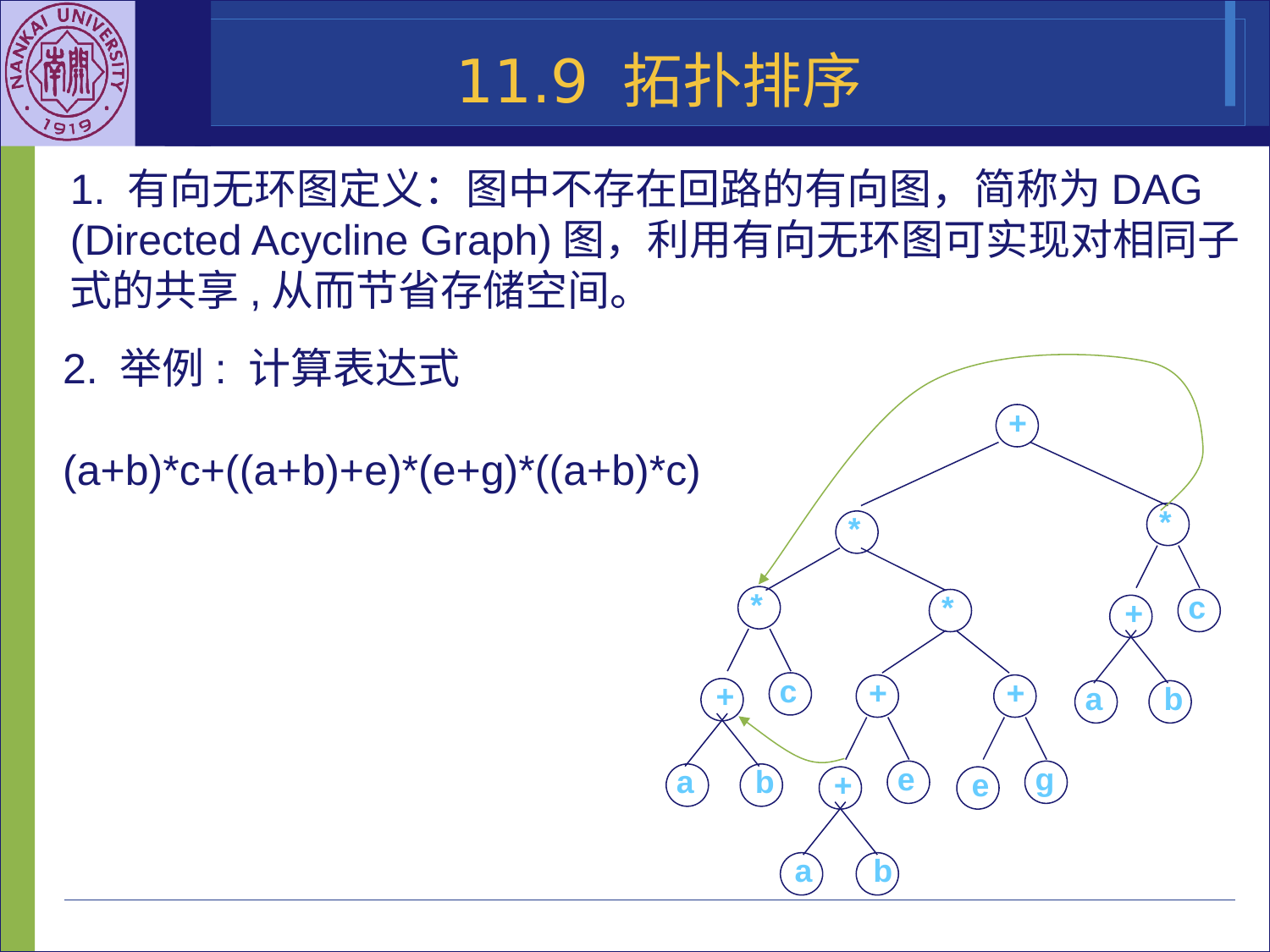

11.9 拓扑排序
1. 有向无环图定义：图中不存在回路的有向图，简称为DAG   (Directed Acycline Graph)图，利用有向无环图可实现对相同子式的共享,从而节省存储空间。

2. 举例: 计算表达式

(a+b)*c+((a+b)+e)*(e+g)*((a+b)*c)

+

*
*

*
*
c

+

c
+
+
+
a
b

e
g
a
b
+
e

a
b

65